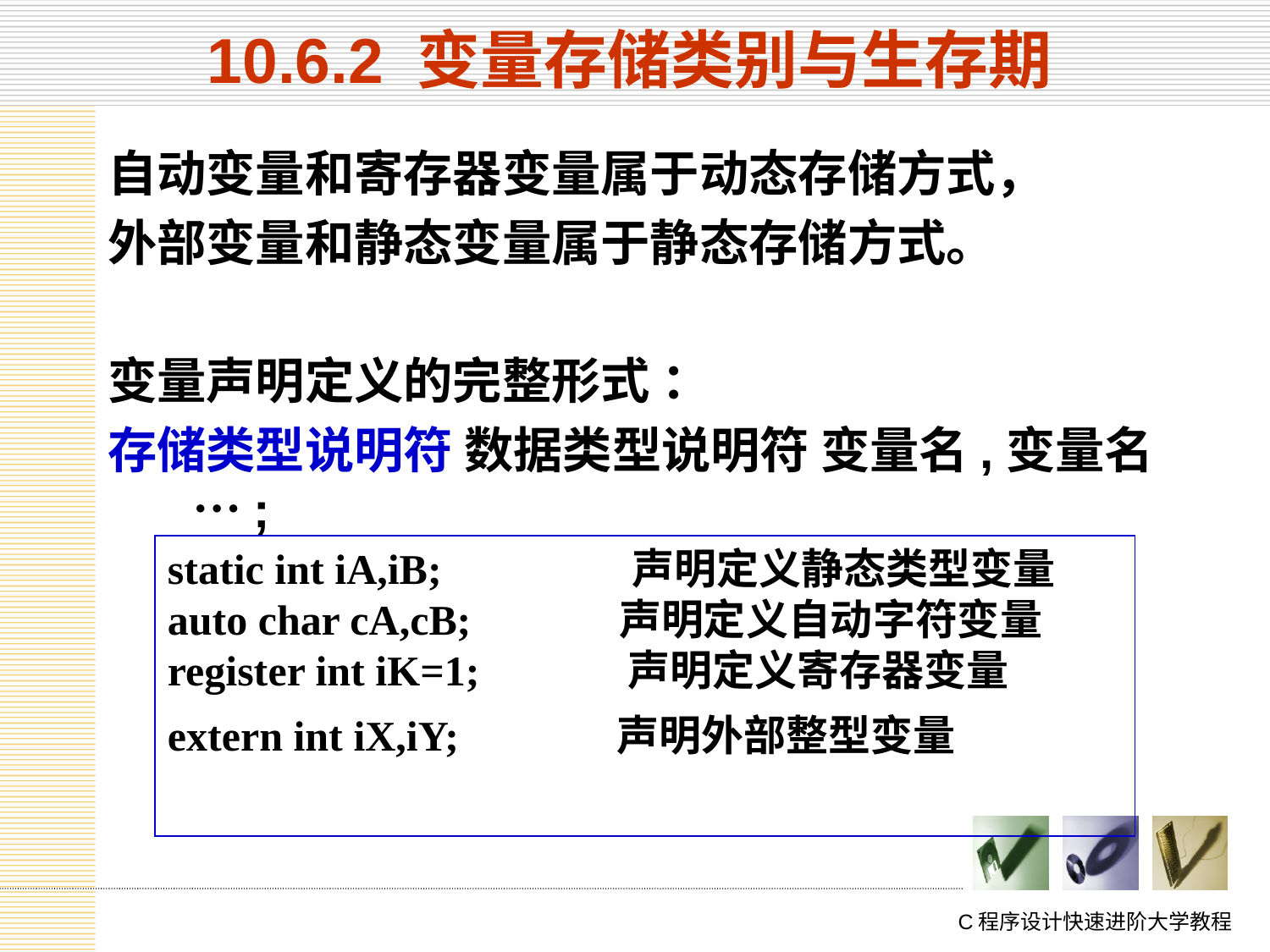

# 10.6.2 变量存储类别与生存期
自动变量和寄存器变量属于动态存储方式，
外部变量和静态变量属于静态存储方式。

变量声明定义的完整形式 ：
存储类型说明符 数据类型说明符 变量名,变量名…;
static int iA,iB; 　　　　声明定义静态类型变量
auto char cA,cB; 　　　声明定义自动字符变量
register int iK=1; 　　　声明定义寄存器变量
extern int iX,iY; 　　　 声明外部整型变量
74
C程序设计快速进阶大学教程